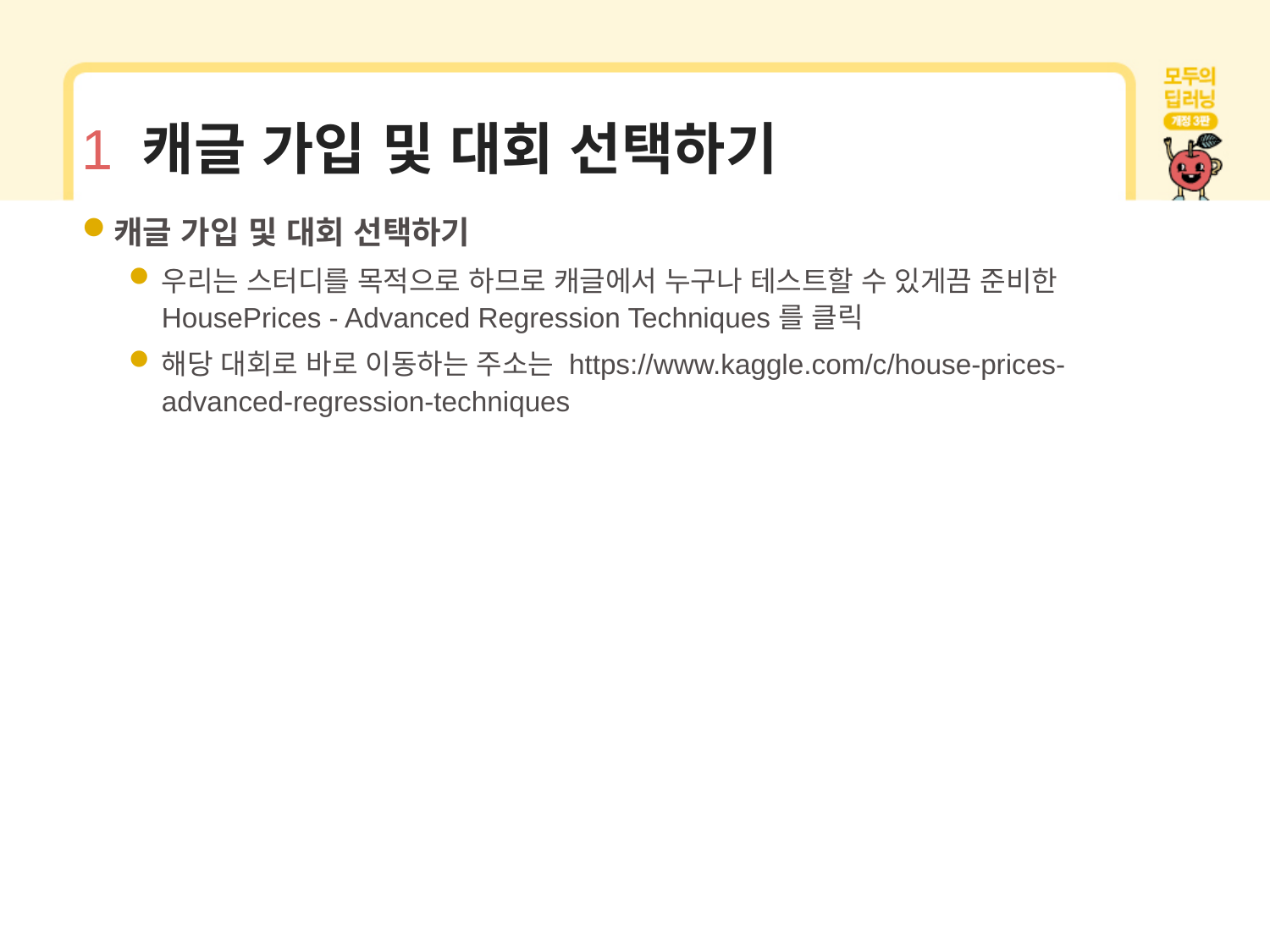

# 1 캐글 가입 및 대회 선택하기
캐글 가입 및 대회 선택하기
우리는 스터디를 목적으로 하므로 캐글에서 누구나 테스트할 수 있게끔 준비한 HousePrices - Advanced Regression Techniques를 클릭
해당 대회로 바로 이동하는 주소는 https://www.kaggle.com/c/house-prices-advanced-regression-techniques